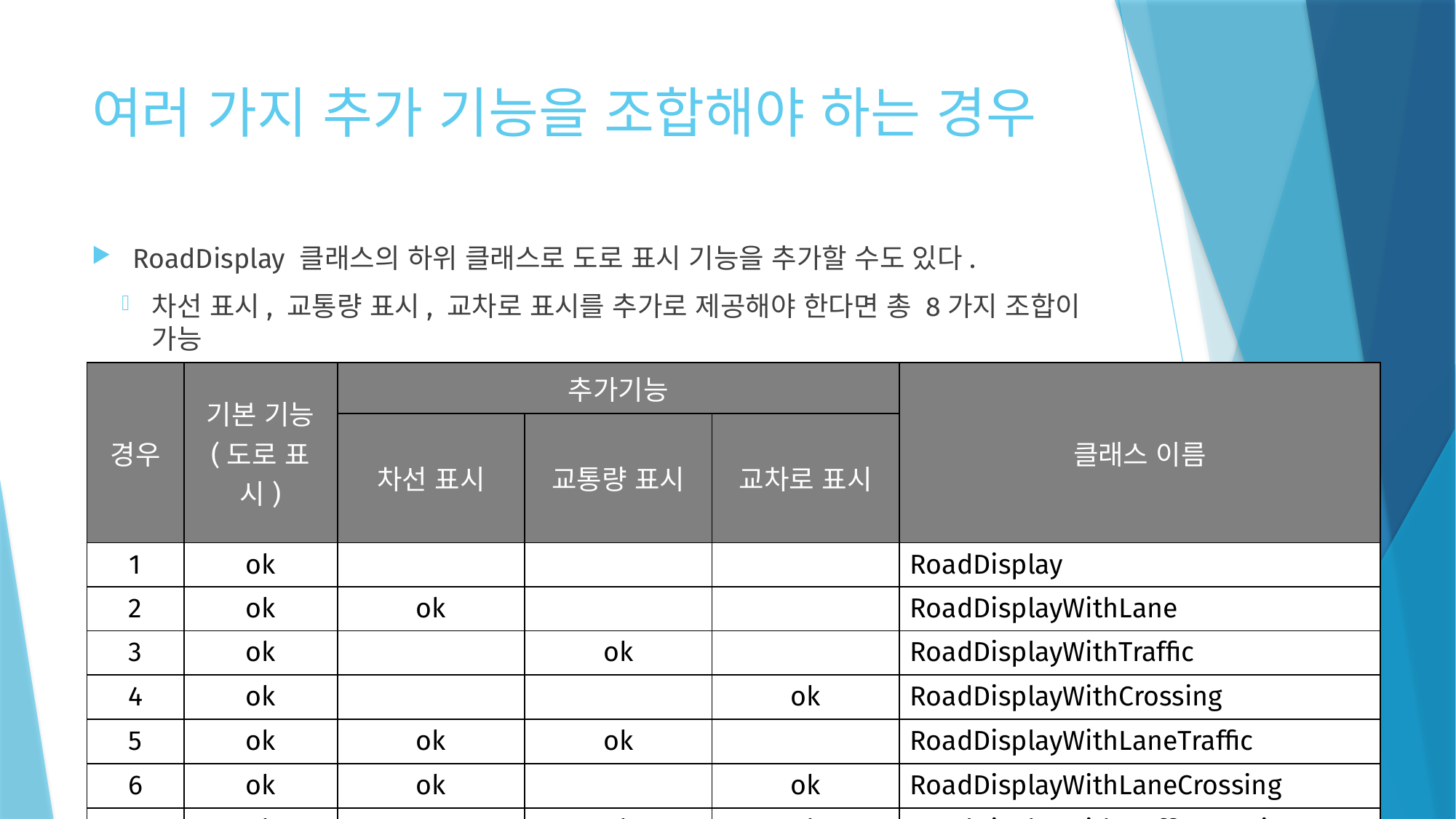

# 여러 가지 추가 기능을 조합해야 하는 경우
RoadDisplay 클래스의 하위 클래스로 도로 표시 기능을 추가할 수도 있다.
차선 표시, 교통량 표시, 교차로 표시를 추가로 제공해야 한다면 총 8가지 조합이 가능

| 경우 | 기본 기능 (도로 표시) | 추가기능 |  |  | 클래스 이름 |
| --- | --- | --- | --- | --- | --- |
|  |  | 차선 표시 | 교통량 표시 | 교차로 표시 |  |
| 1 | ok |  |  |  | RoadDisplay |
| 2 | ok | ok |  |  | RoadDisplayWithLane |
| 3 | ok |  | ok |  | RoadDisplayWithTraffic |
| 4 | ok |  |  | ok | RoadDisplayWithCrossing |
| 5 | ok | ok | ok |  | RoadDisplayWithLaneTraffic |
| 6 | ok | ok |  | ok | RoadDisplayWithLaneCrossing |
| 7 | ok |  | ok | ok | RoadDisplayWithTrafficCrossing |
| 8 | ok | ok | ok | ok | RoadDisplayWithLaneTrafficCrossing |